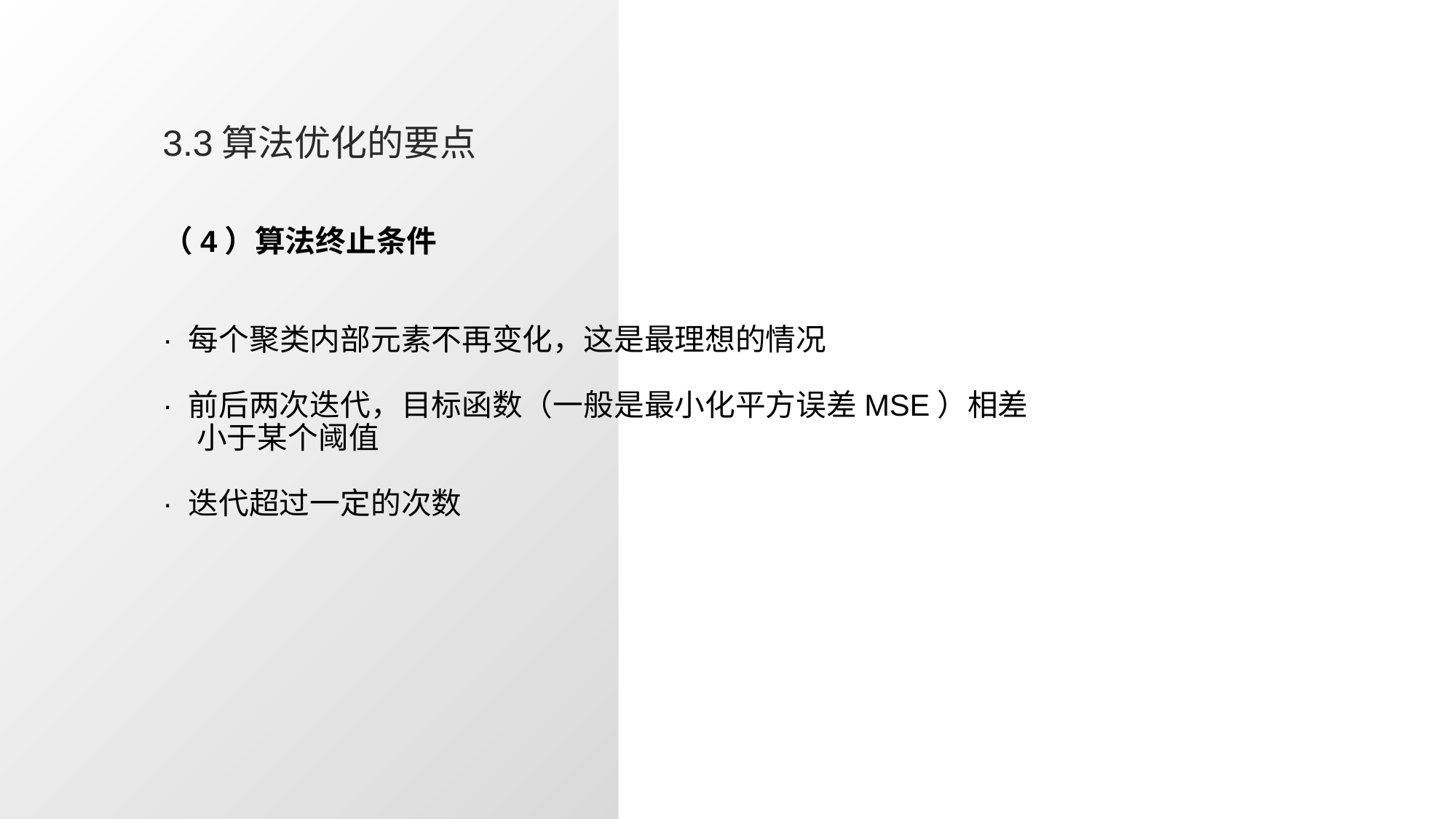

# 3.3算法优化的要点
（4）算法终止条件

· 每个聚类内部元素不再变化，这是最理想的情况

· 前后两次迭代，目标函数（一般是最小化平方误差MSE）相差
    小于某个阈值

· 迭代超过一定的次数